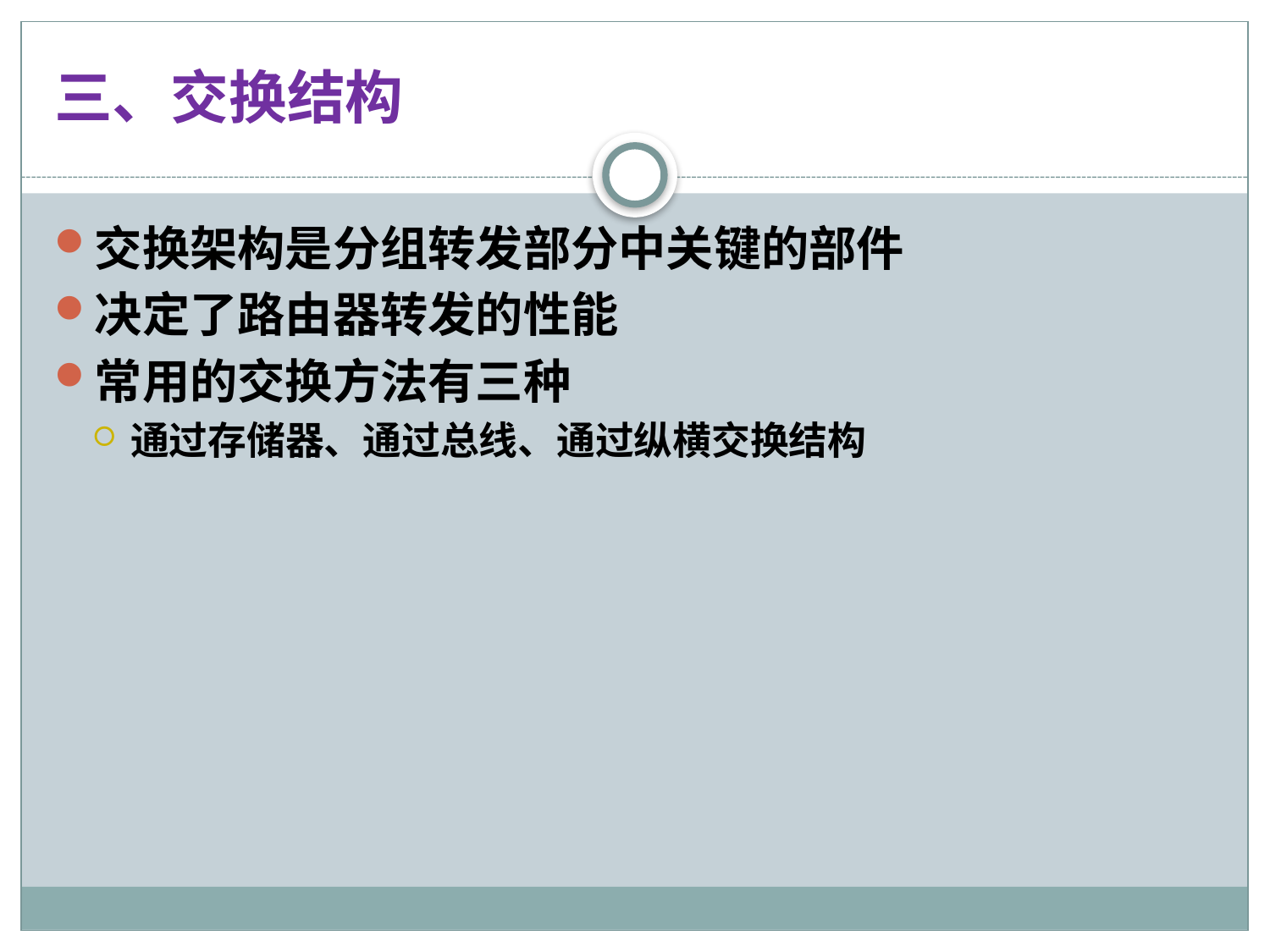

# 三、交换结构
交换架构是分组转发部分中关键的部件
决定了路由器转发的性能
常用的交换方法有三种
通过存储器、通过总线、通过纵横交换结构